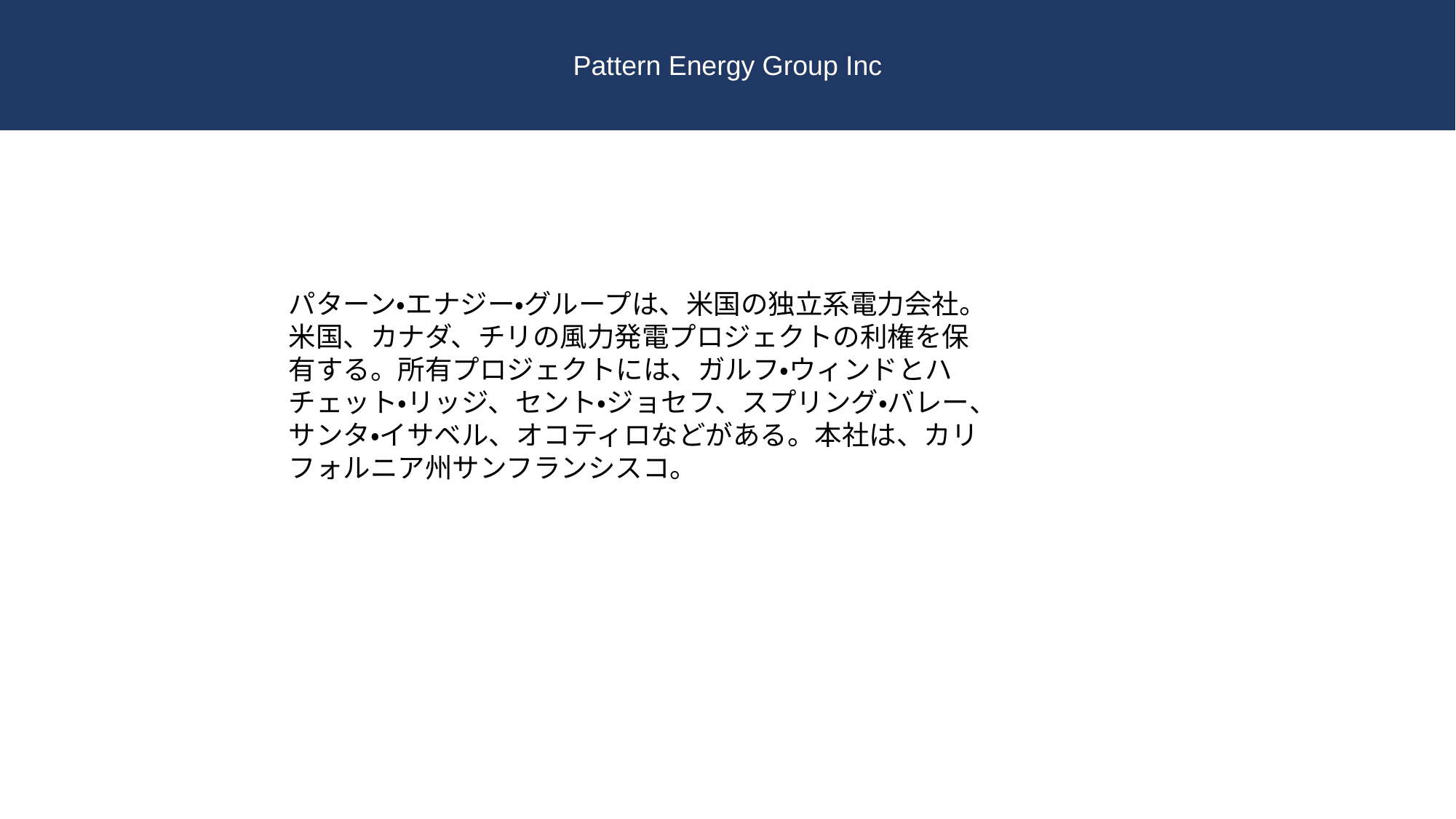

Pattern Energy Group Inc
パターン・エナジー・グループは、米国の独立系電力会社。米国、カナダ、チリの風力発電プロジェクトの利権を保有する。所有プロジェクトには、ガルフ・ウィンドとハチェット・リッジ、セント・ジョセフ、スプリング・バレー、サンタ・イサベル、オコティロなどがある。本社は、カリフォルニア州サンフランシスコ。